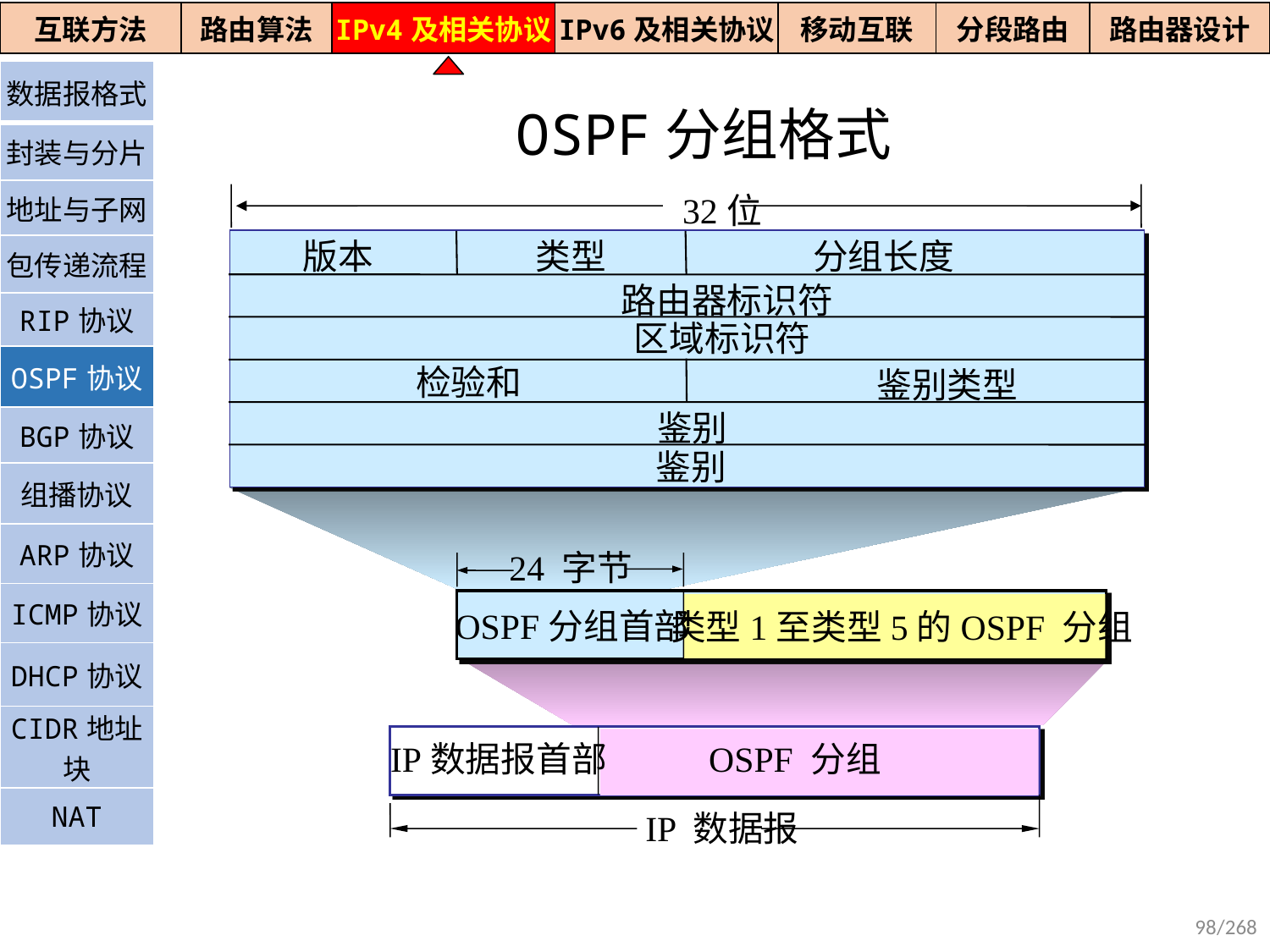

| 互联方法 | 路由算法 | IPv4及相关协议 | IPv6及相关协议 | 移动互联 | 分段路由 | 路由器设计 |
| --- | --- | --- | --- | --- | --- | --- |

| 数据报格式 |
| --- |
| 封装与分片 |
| 地址与子网 |
| 包传递流程 |
| RIP协议 |
| OSPF协议 |
| BGP协议 |
| 组播协议 |
| ARP协议 |
| ICMP协议 |
| DHCP协议 |
| CIDR地址块 |
| NAT |
OSPF分组格式

32位

版本
类型
分组长度

路由器标识符
区域标识符

检验和
鉴别类型

鉴别
鉴别

24 字节

OSPF分组首部
类型1至类型5的OSPF 分组

OSPF 分组
IP数据报首部

IP 数据报

98/268